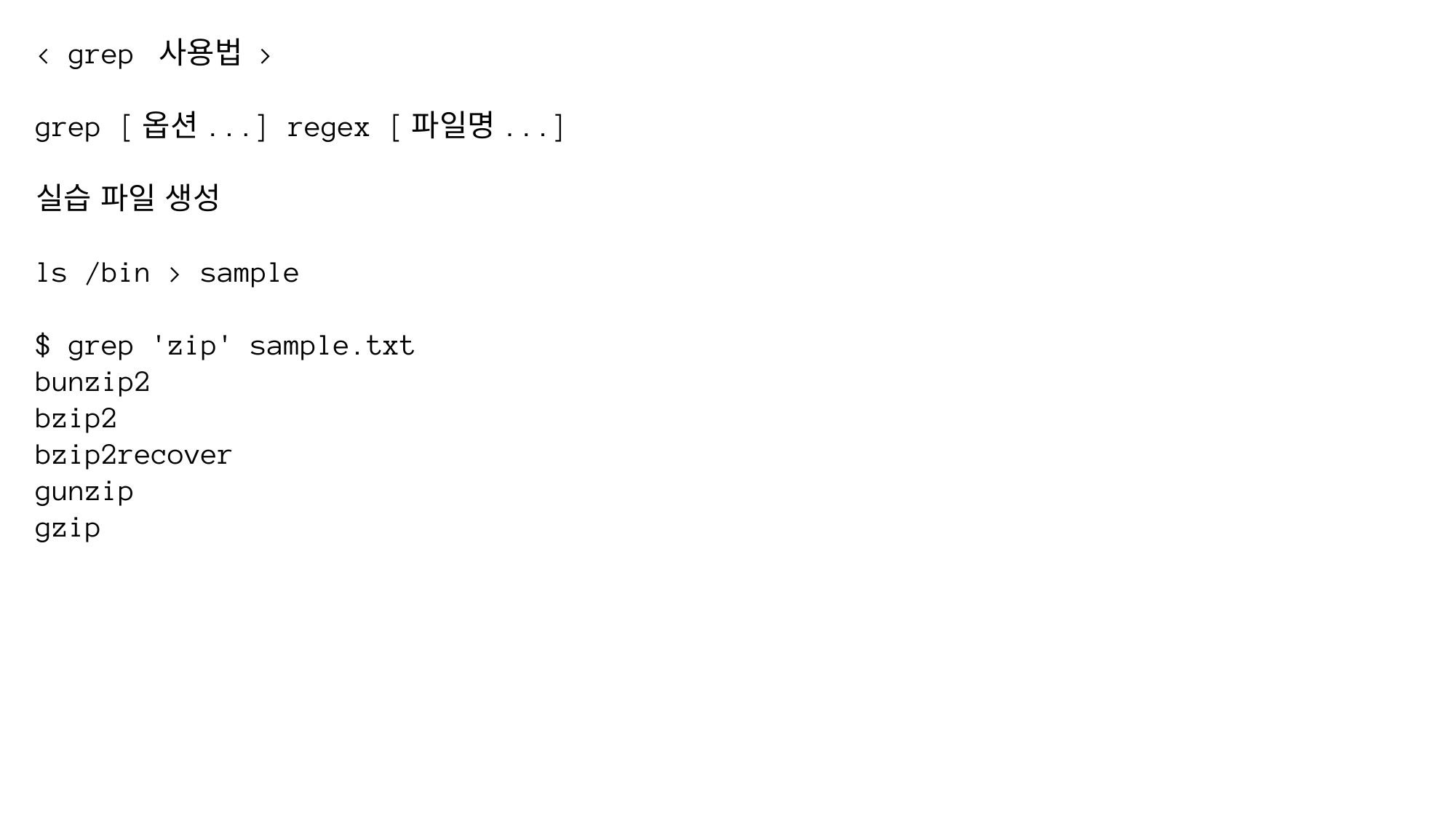

< grep 사용법 >

grep [옵션...] regex [파일명...]

실습 파일 생성

ls /bin > sample

$ grep 'zip' sample.txt
bunzip2
bzip2
bzip2recover
gunzip
gzip